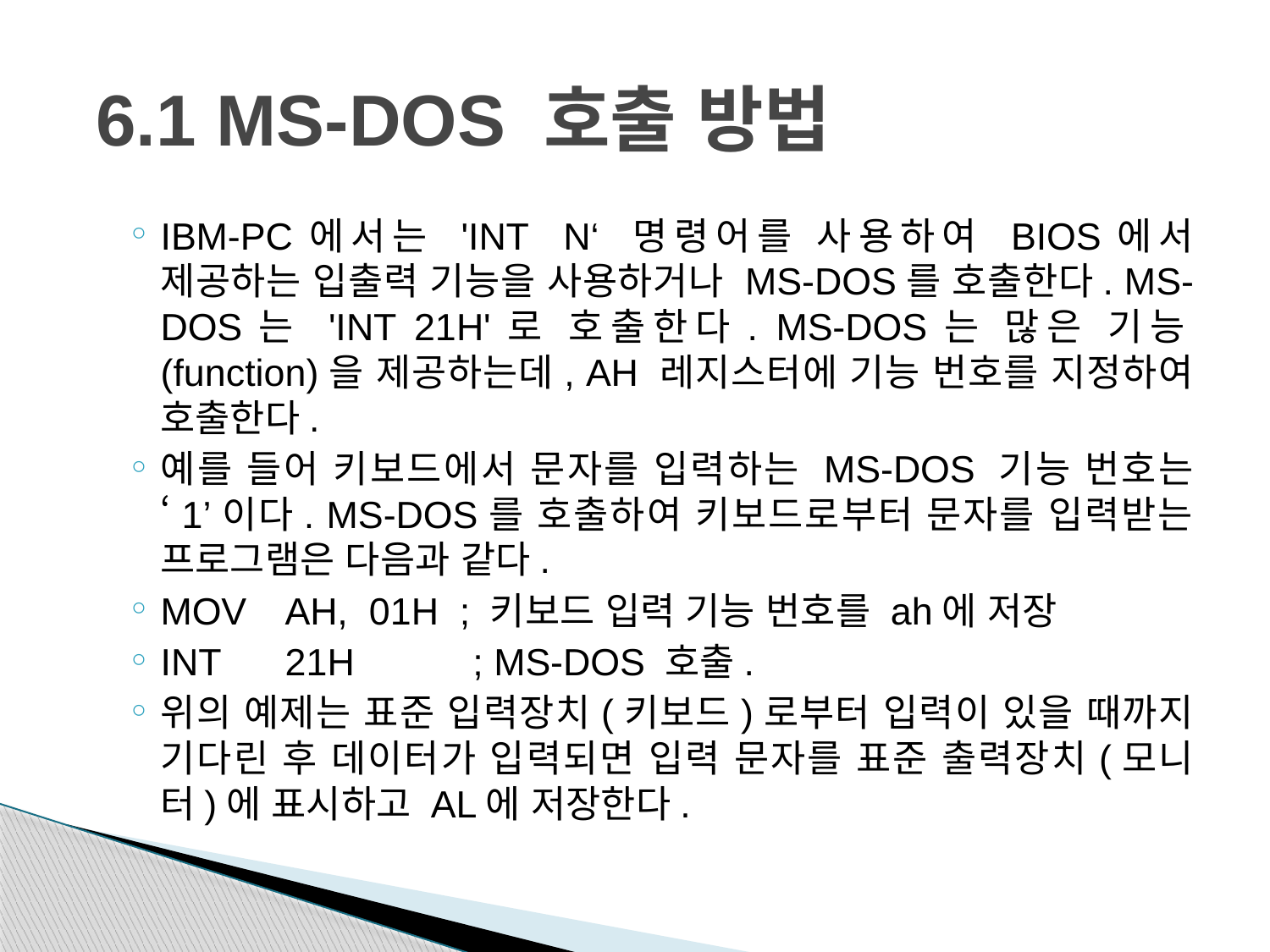

# 6.1 MS-DOS 호출 방법
IBM-PC에서는 'INT  N‘ 명령어를 사용하여 BIOS에서 제공하는 입출력 기능을 사용하거나 MS-DOS를 호출한다. MS-DOS는 'INT 21H'로 호출한다. MS-DOS는 많은 기능(function)을 제공하는데, AH 레지스터에 기능 번호를 지정하여 호출한다.
예를 들어 키보드에서 문자를 입력하는 MS-DOS 기능 번호는 ‘1’이다. MS-DOS를 호출하여 키보드로부터 문자를 입력받는 프로그램은 다음과 같다.
MOV	AH,  01H  ; 키보드 입력 기능 번호를 ah에 저장
INT	21H	      ; MS-DOS 호출.
위의 예제는 표준 입력장치(키보드)로부터 입력이 있을 때까지 기다린 후 데이터가 입력되면 입력 문자를 표준 출력장치(모니터)에 표시하고 AL에 저장한다.